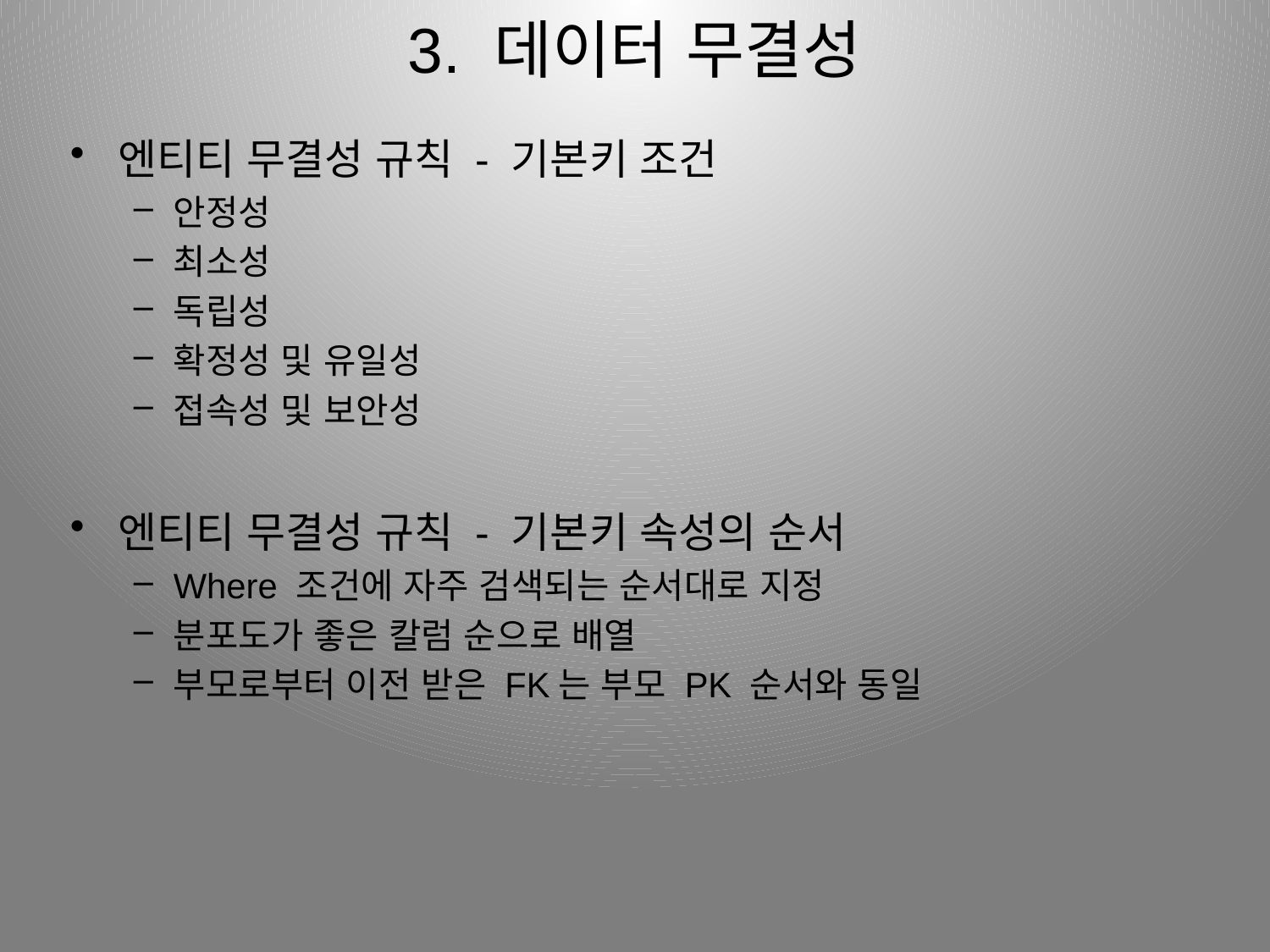

# 3. 데이터 무결성
엔티티 무결성 규칙 - 기본키 조건
안정성
최소성
독립성
확정성 및 유일성
접속성 및 보안성

엔티티 무결성 규칙 - 기본키 속성의 순서
Where 조건에 자주 검색되는 순서대로 지정
분포도가 좋은 칼럼 순으로 배열
부모로부터 이전 받은 FK는 부모 PK 순서와 동일